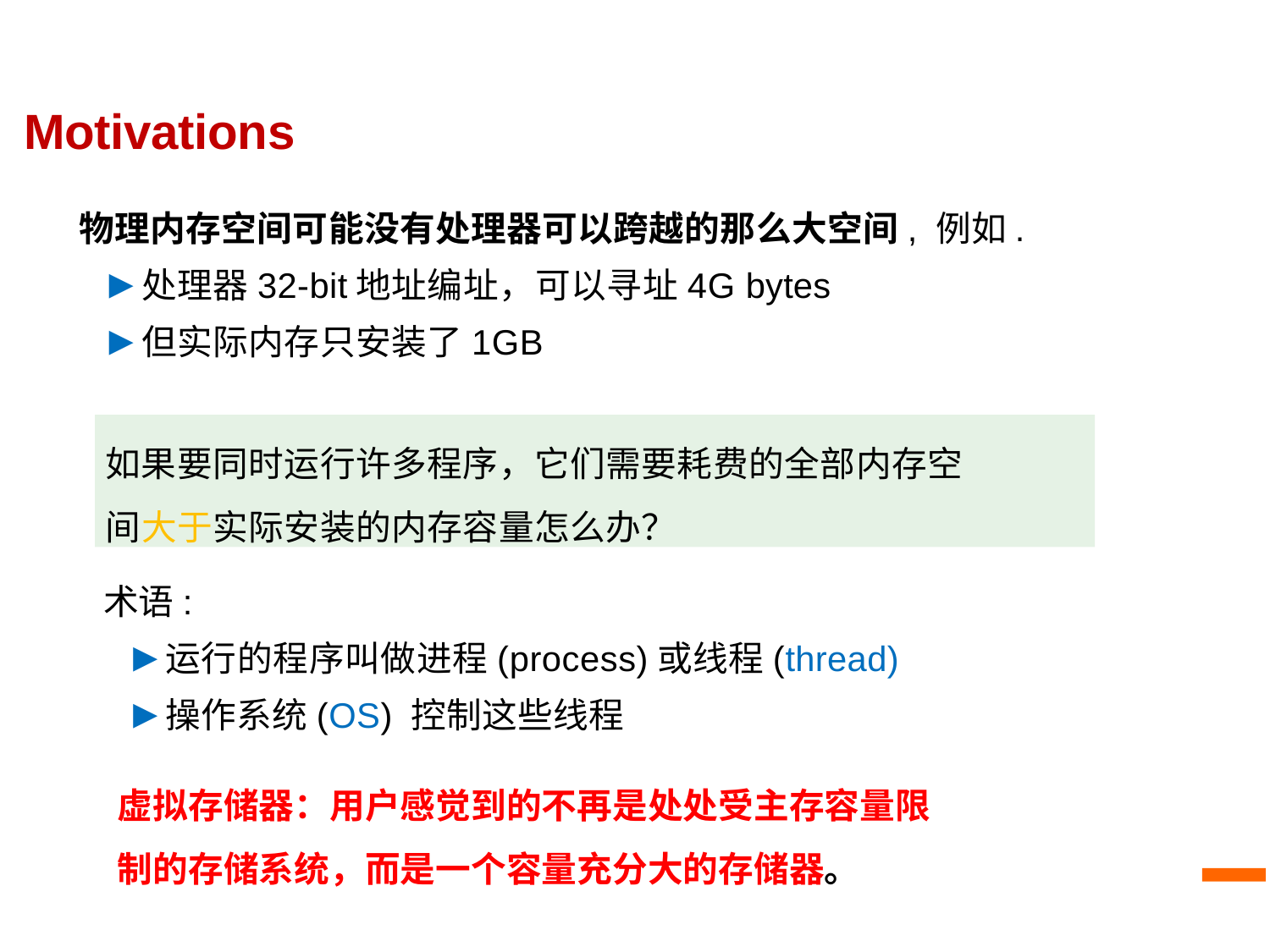

# Motivations
物理内存空间可能没有处理器可以跨越的那么大空间, 例如.
处理器32-bit地址编址，可以寻址4G bytes
但实际内存只安装了1GB
如果要同时运行许多程序，它们需要耗费的全部内存空间大于实际安装的内存容量怎么办？
术语:
运行的程序叫做进程(process)或线程(thread)
操作系统(OS) 控制这些线程
虚拟存储器：用户感觉到的不再是处处受主存容量限制的存储系统，而是一个容量充分大的存储器。